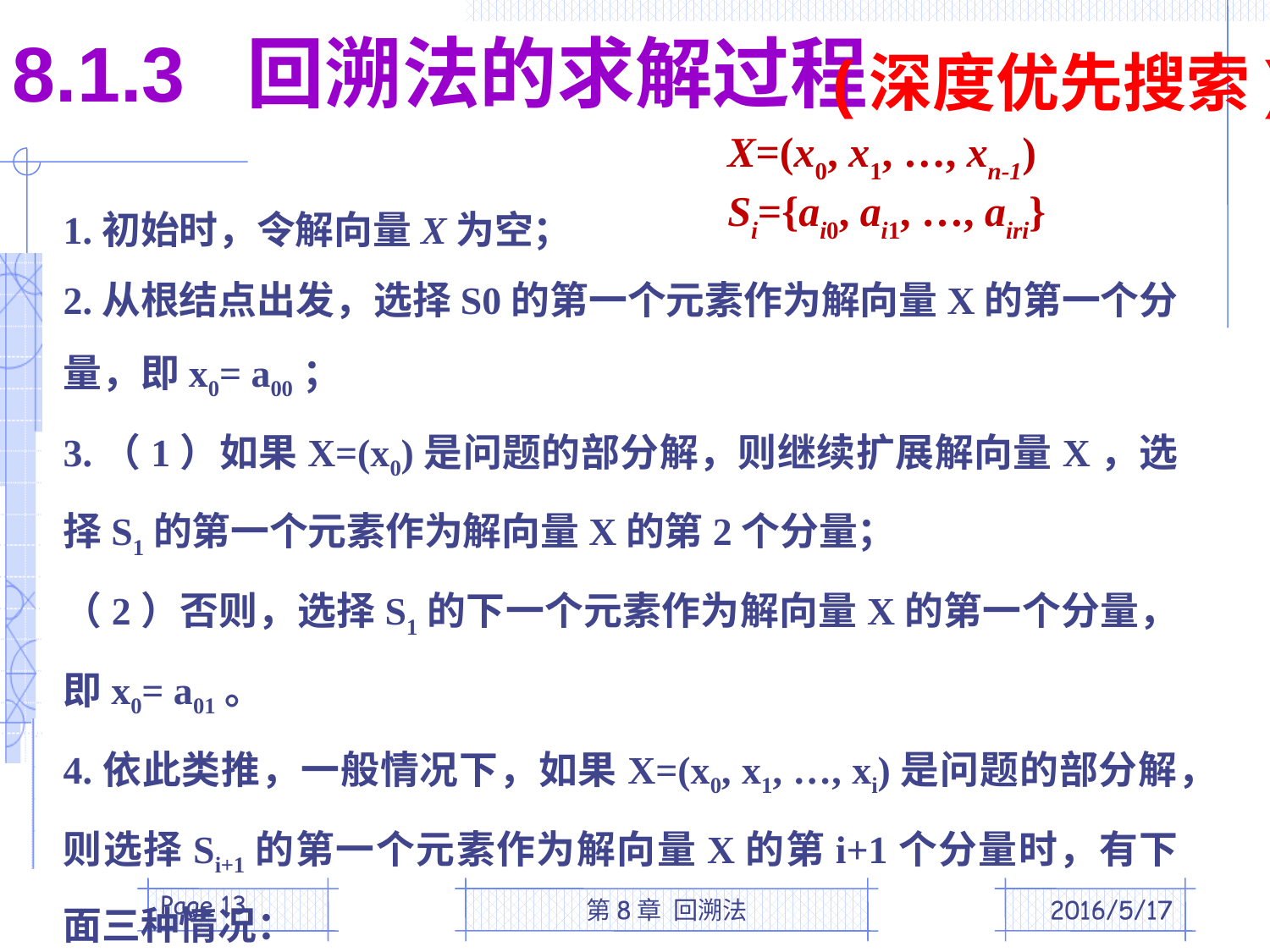

8.1.3  回溯法的求解过程
(深度优先搜索)
X=(x0, x1, …, xn-1)
Si={ai0, ai1, …, airi}
1.初始时，令解向量X为空；
2.从根结点出发，选择S0的第一个元素作为解向量X的第一个分量，即x0= a00；
3.（1）如果X=(x0)是问题的部分解，则继续扩展解向量X，选择S1的第一个元素作为解向量X的第2个分量；
（2）否则，选择S1的下一个元素作为解向量X的第一个分量，即x0= a01。
4.依此类推，一般情况下，如果X=(x0, x1, …, xi)是问题的部分解，则选择Si+1的第一个元素作为解向量X的第i+1个分量时，有下面三种情况：
Page 13
第8章  回溯法
2016/5/17